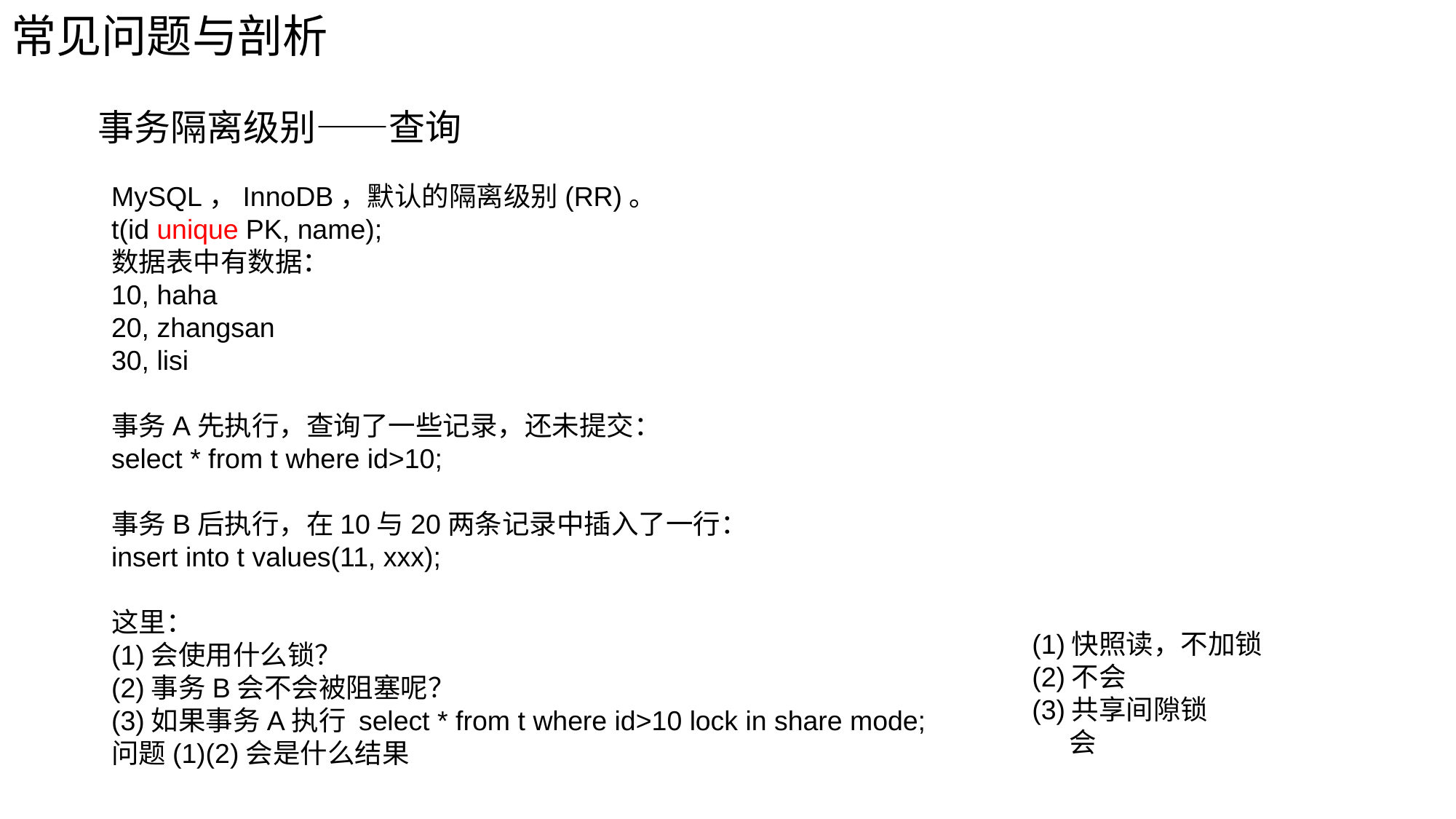

# 常见问题与剖析
事务隔离级别——查询
MySQL，InnoDB，默认的隔离级别(RR)。
t(id unique PK, name);
数据表中有数据：
10, haha
20, zhangsan
30, lisi

事务A先执行，查询了一些记录，还未提交：
select * from t where id>10;

事务B后执行，在10与20两条记录中插入了一行：
insert into t values(11, xxx);

这里：
(1)会使用什么锁？
(2)事务B会不会被阻塞呢？
(3)如果事务A执行 select * from t where id>10 lock in share mode;
问题(1)(2)会是什么结果

(1)快照读，不加锁
(2)不会
(3)共享间隙锁
     会